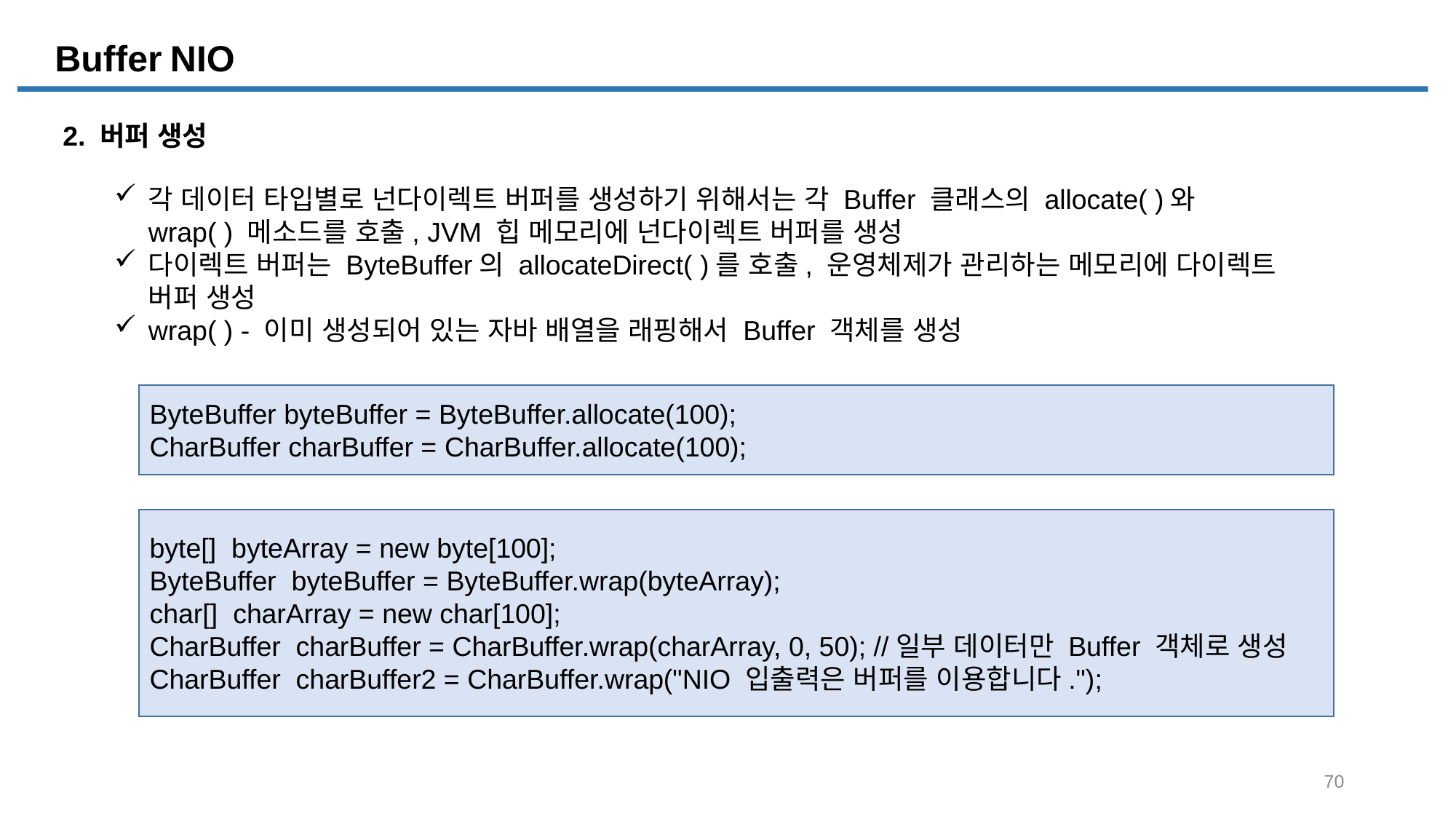

NIO

Buffer
2. 버퍼 생성
각 데이터 타입별로 넌다이렉트 버퍼를 생성하기 위해서는 각 Buffer 클래스의 allocate( )와 wrap( ) 메소드를 호출, JVM 힙 메모리에 넌다이렉트 버퍼를 생성
다이렉트 버퍼는 ByteBuffer의 allocateDirect( )를 호출, 운영체제가 관리하는 메모리에 다이렉트 버퍼 생성
wrap( ) - 이미 생성되어 있는 자바 배열을 래핑해서 Buffer 객체를 생성

ByteBuffer byteBuffer = ByteBuffer.allocate(100);
CharBuffer charBuffer = CharBuffer.allocate(100);
byte[]  byteArray = new byte[100];
ByteBuffer  byteBuffer = ByteBuffer.wrap(byteArray);
char[]  charArray = new char[100];
CharBuffer  charBuffer = CharBuffer.wrap(charArray, 0, 50); //일부 데이터만 Buffer 객체로 생성
CharBuffer  charBuffer2 = CharBuffer.wrap("NIO 입출력은 버퍼를 이용합니다.");
70